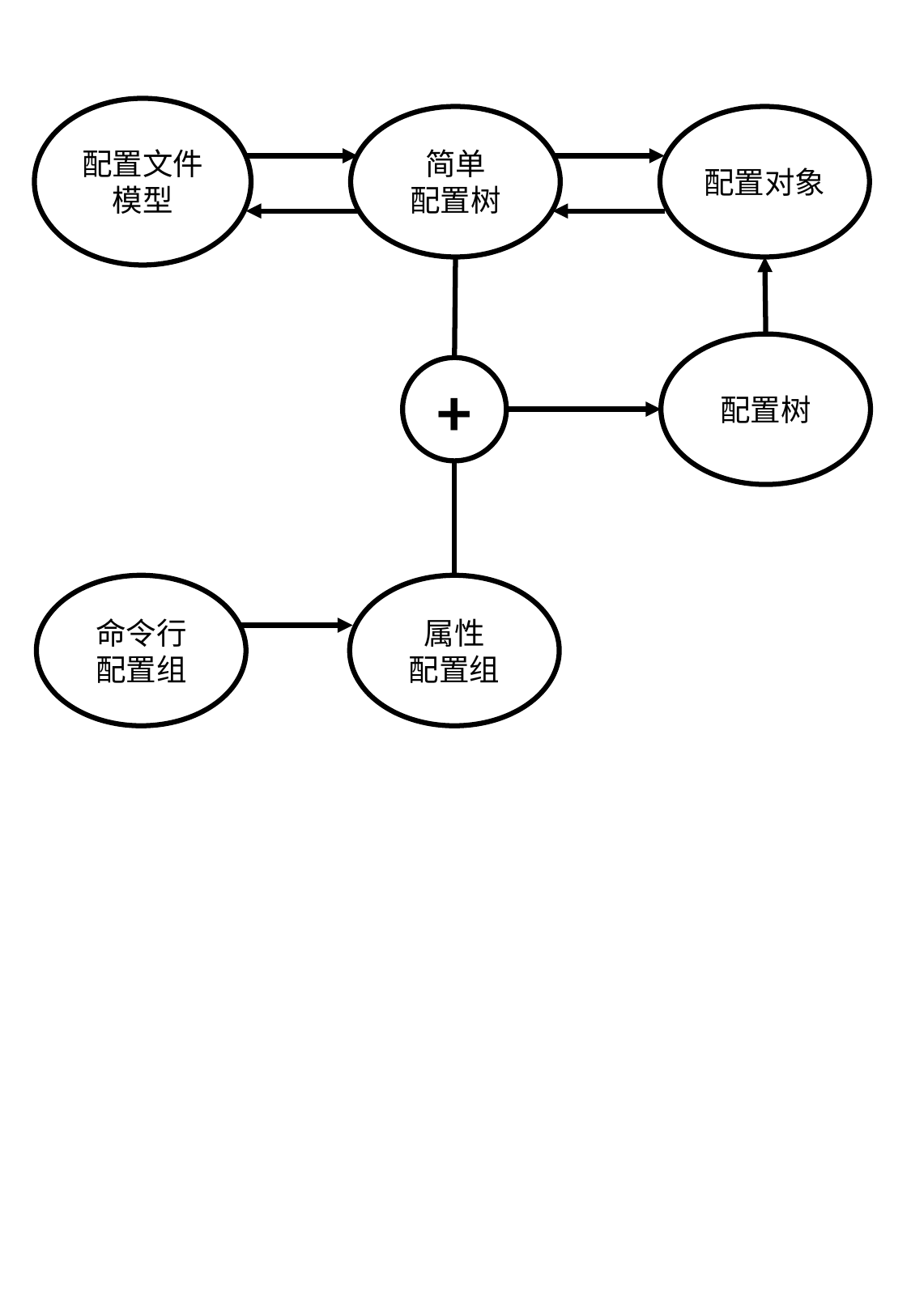

配置文件
模型
配置对象
简单
配置树
配置树
+
命令行
配置组
属性
配置组